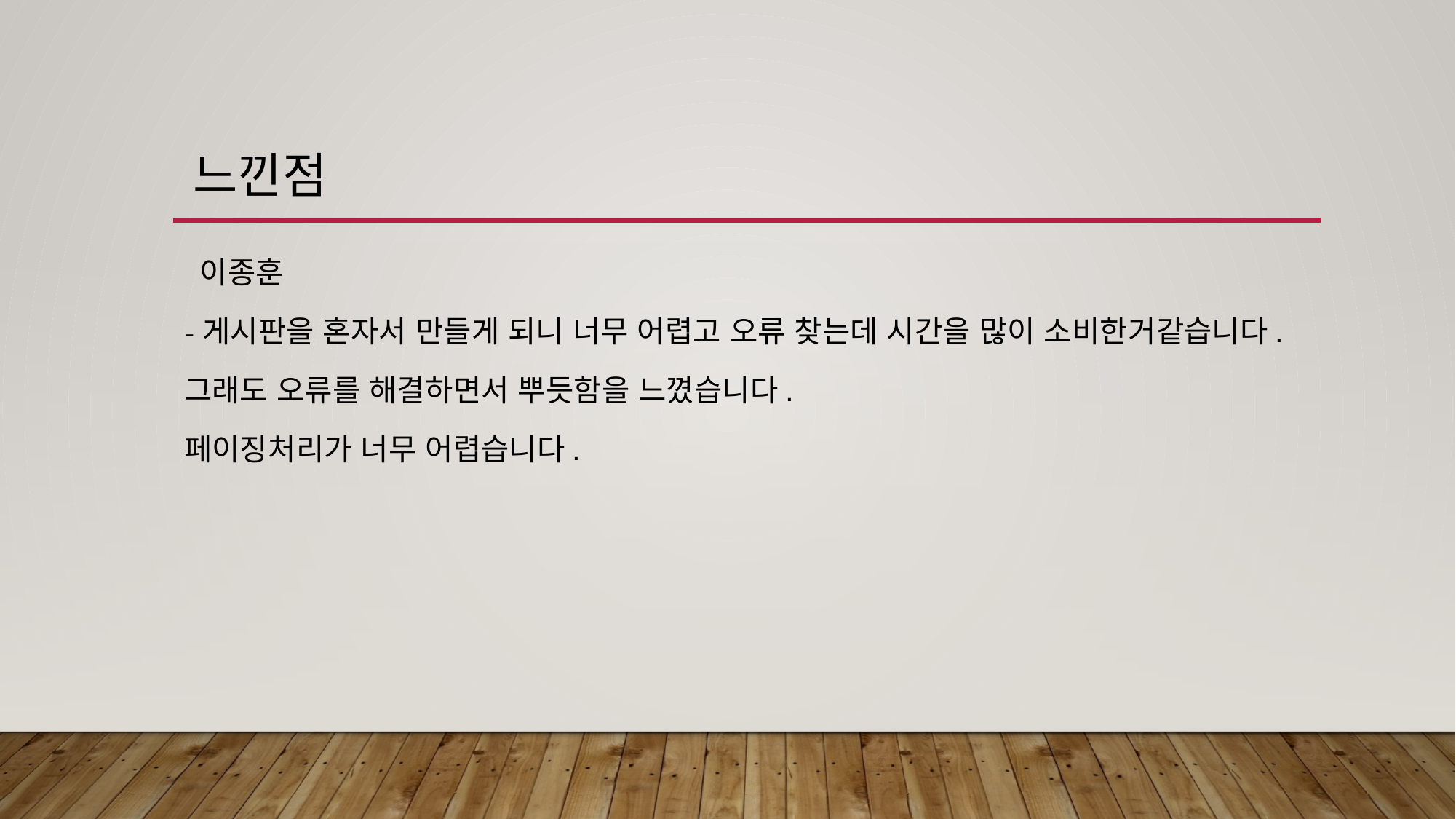

# 느낀점
 이종훈
-게시판을 혼자서 만들게 되니 너무 어렵고 오류 찾는데 시간을 많이 소비한거같습니다.
그래도 오류를 해결하면서 뿌듯함을 느꼈습니다.
페이징처리가 너무 어렵습니다.